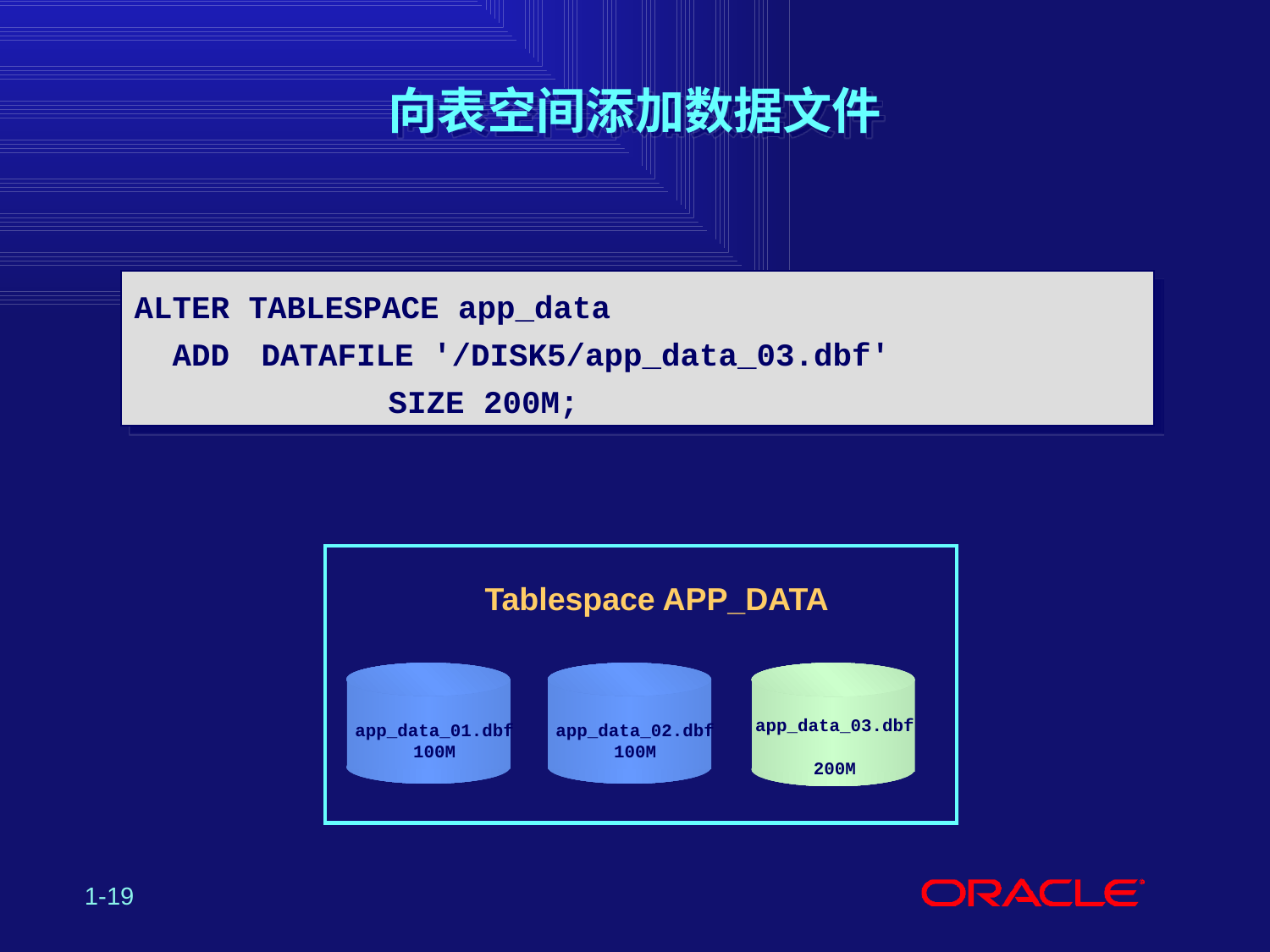

# 向表空间添加数据文件
ALTER TABLESPACE app_data
  ADD	DATAFILE '/DISK5/app_data_03.dbf'
				SIZE 200M;

Tablespace APP_DATA

app_data_01.dbf
100M

app_data_03.dbf
200M
app_data_02.dbf
100M